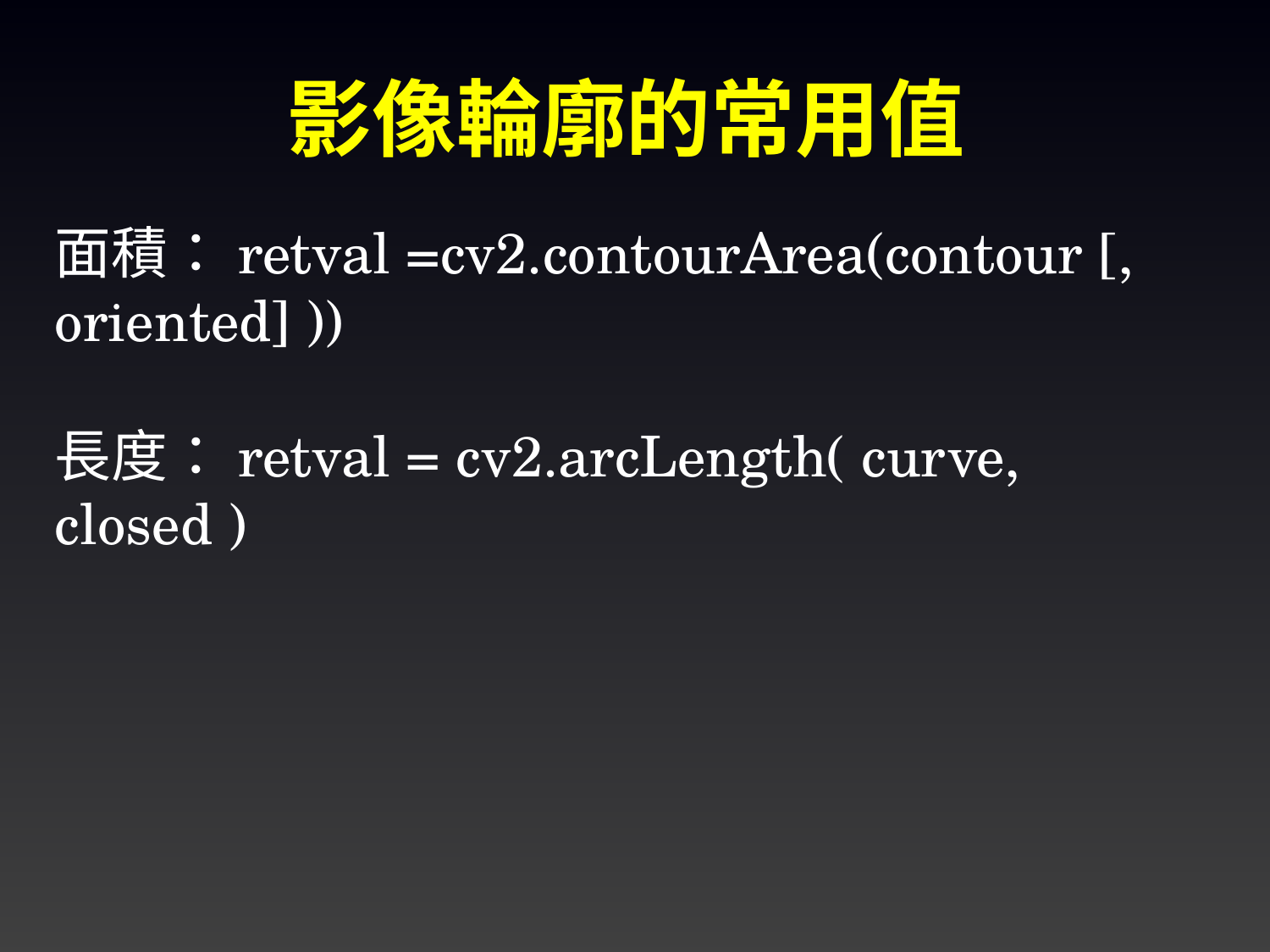

影像輪廓的常用值
面積：retval =cv2.contourArea(contour [, oriented] ))

長度：retval = cv2.arcLength( curve, closed )